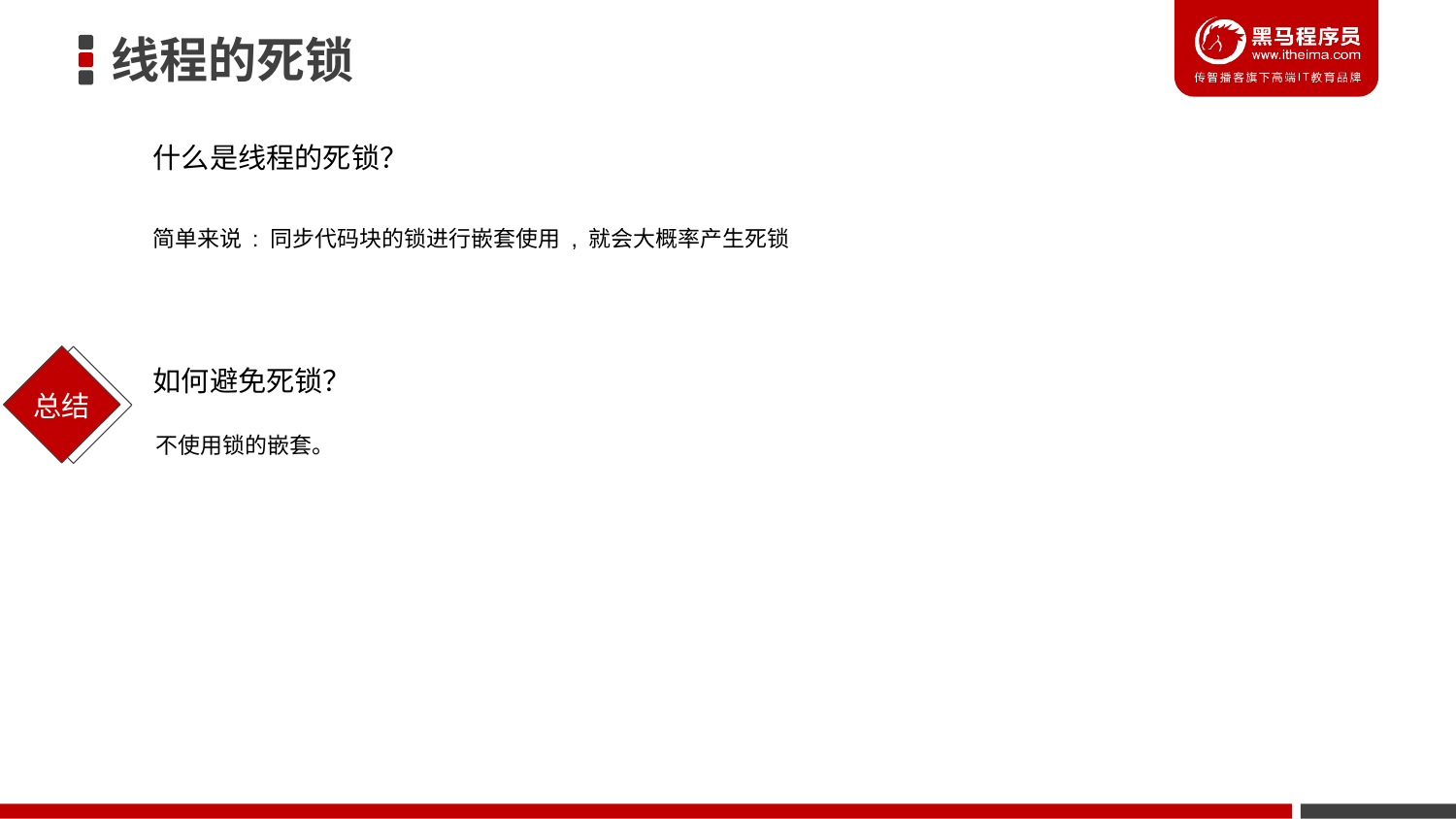

# 线程的死锁
什么是线程的死锁？
简单来说 : 同步代码块的锁进行嵌套使用 , 就会大概率产生死锁
如何避免死锁？
不使用锁的嵌套。